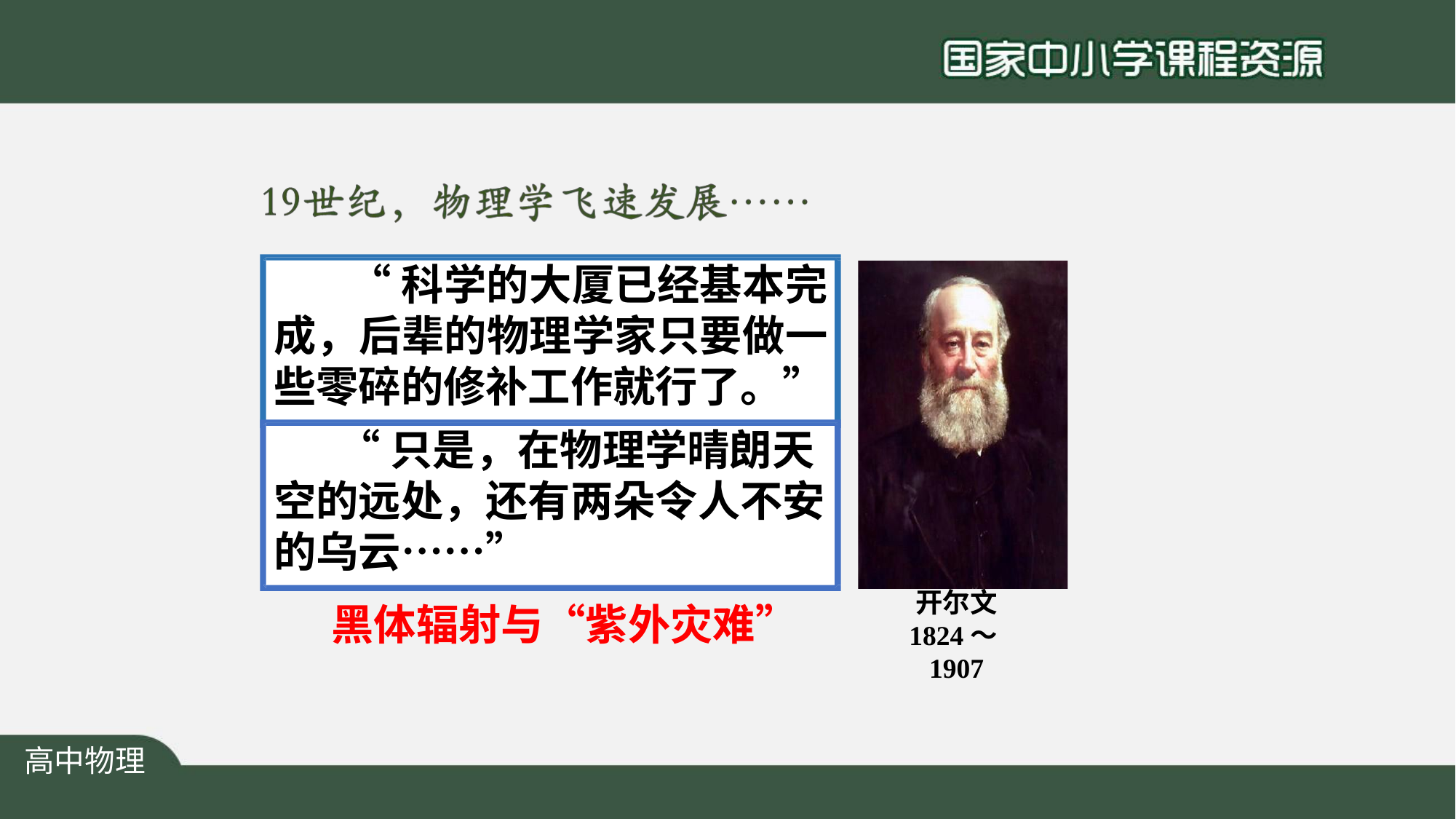

# “科学的大厦已经基本完 成，后辈的物理学家只要做一 些零碎的修补工作就行了。”

“只是，在物理学晴朗天 空的远处，还有两朵令人不安 的乌云……”

开尔文
1824～1907
黑体辐射与“紫外灾难”
高中物理